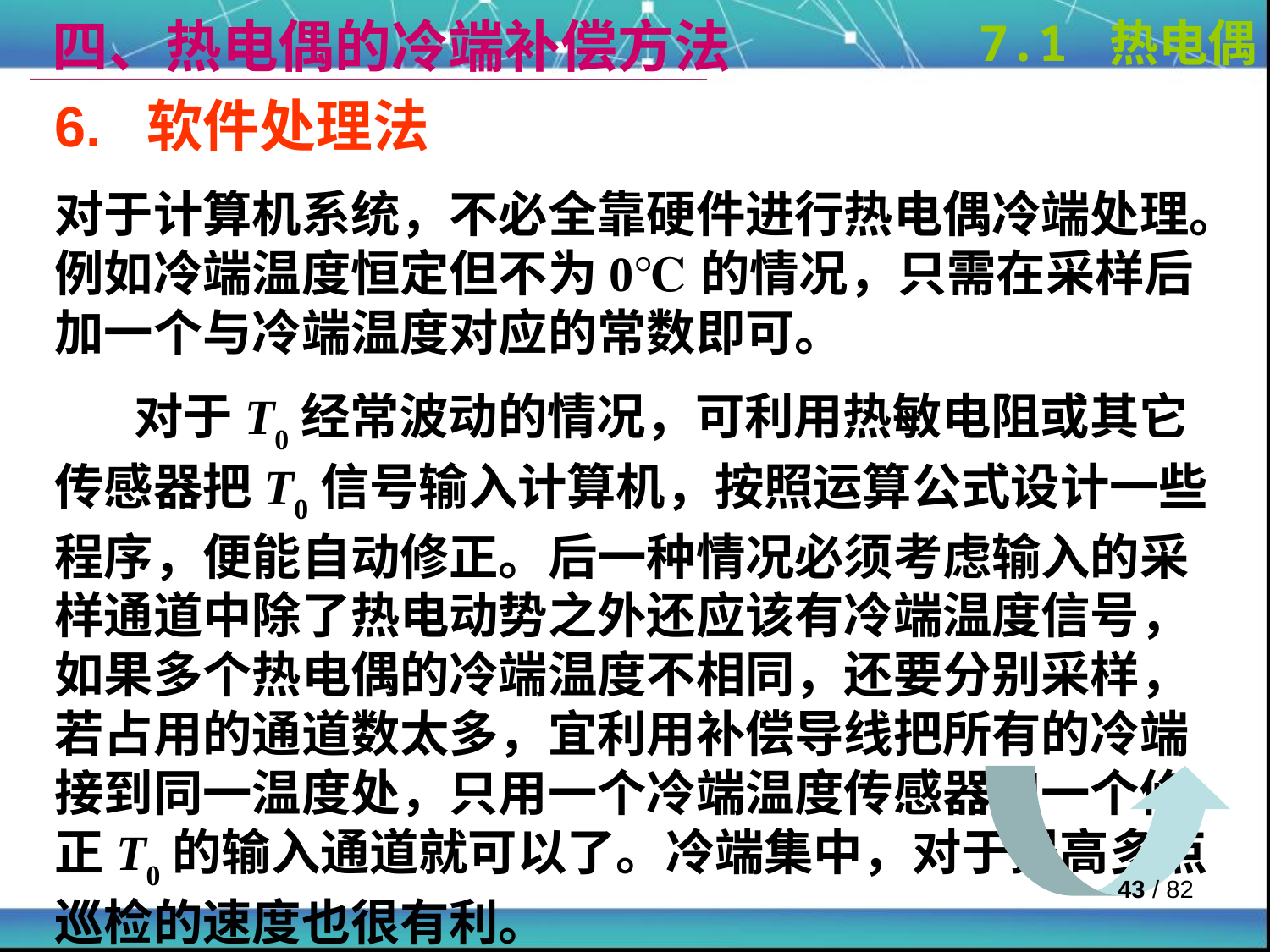

四、热电偶的冷端补偿方法
7.1 热电偶

6.  软件处理法
对于计算机系统，不必全靠硬件进行热电偶冷端处理。例如冷端温度恒定但不为0℃的情况，只需在采样后加一个与冷端温度对应的常数即可。
      对于T0经常波动的情况，可利用热敏电阻或其它传感器把T0信号输入计算机，按照运算公式设计一些程序，便能自动修正。后一种情况必须考虑输入的采样通道中除了热电动势之外还应该有冷端温度信号，如果多个热电偶的冷端温度不相同，还要分别采样，若占用的通道数太多，宜利用补偿导线把所有的冷端接到同一温度处，只用一个冷端温度传感器和一个修正T0的输入通道就可以了。冷端集中，对于提高多点巡检的速度也很有利。

43 / 82